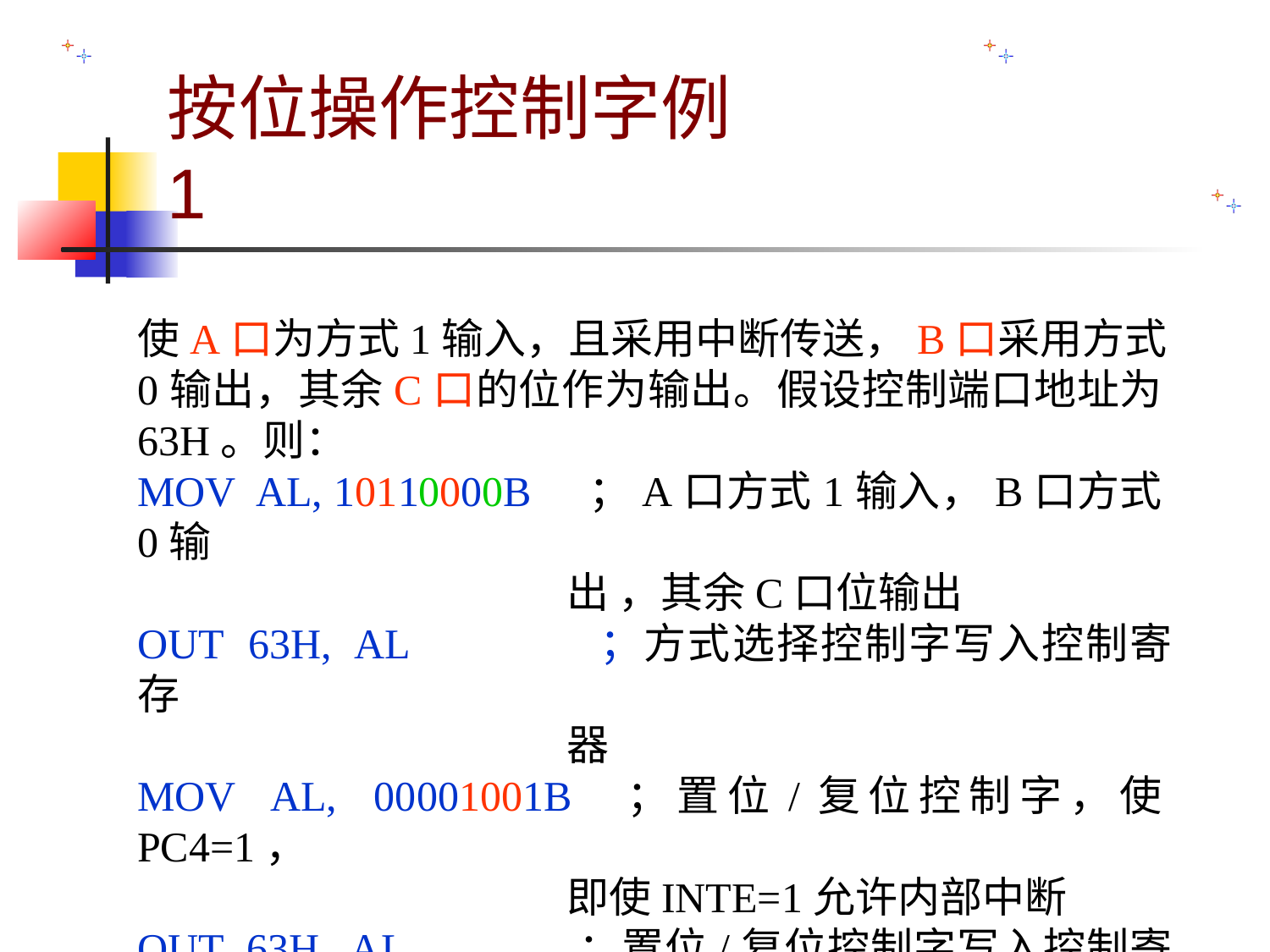

按位操作控制字例1
使A口为方式1输入，且采用中断传送，B口采用方式0输出，其余C口的位作为输出。假设控制端口地址为63H。则：
MOV  AL, 10110000B    ；A口方式1输入，B口方式0输
                                            出 ，其余C口位输出
OUT  63H,  AL	     ；方式选择控制字写入控制寄存
                                            器
MOV  AL,  00001001B  ；置位/复位控制字，使PC4=1，
                                            即使INTE=1允许内部中断
OUT  63H,  AL	    ；置位/复位控制字写入控制寄存
                                           器